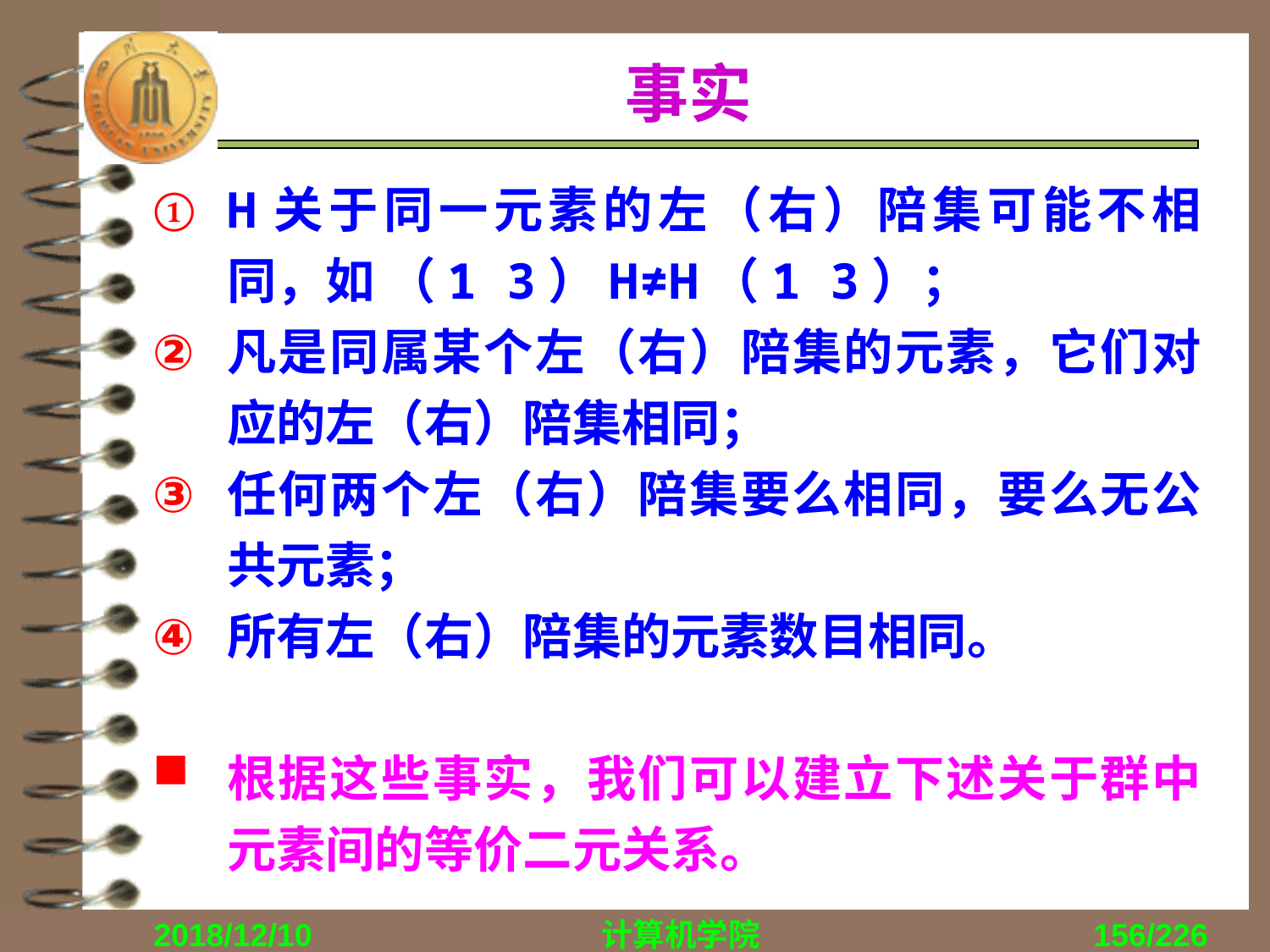

# 事实
H关于同一元素的左（右）陪集可能不相同，如 （1 3）H≠H（1 3）；
凡是同属某个左（右）陪集的元素，它们对应的左（右）陪集相同；
任何两个左（右）陪集要么相同，要么无公共元素；
所有左（右）陪集的元素数目相同。

根据这些事实，我们可以建立下述关于群中元素间的等价二元关系。
2018/12/10
计算机学院
156/226